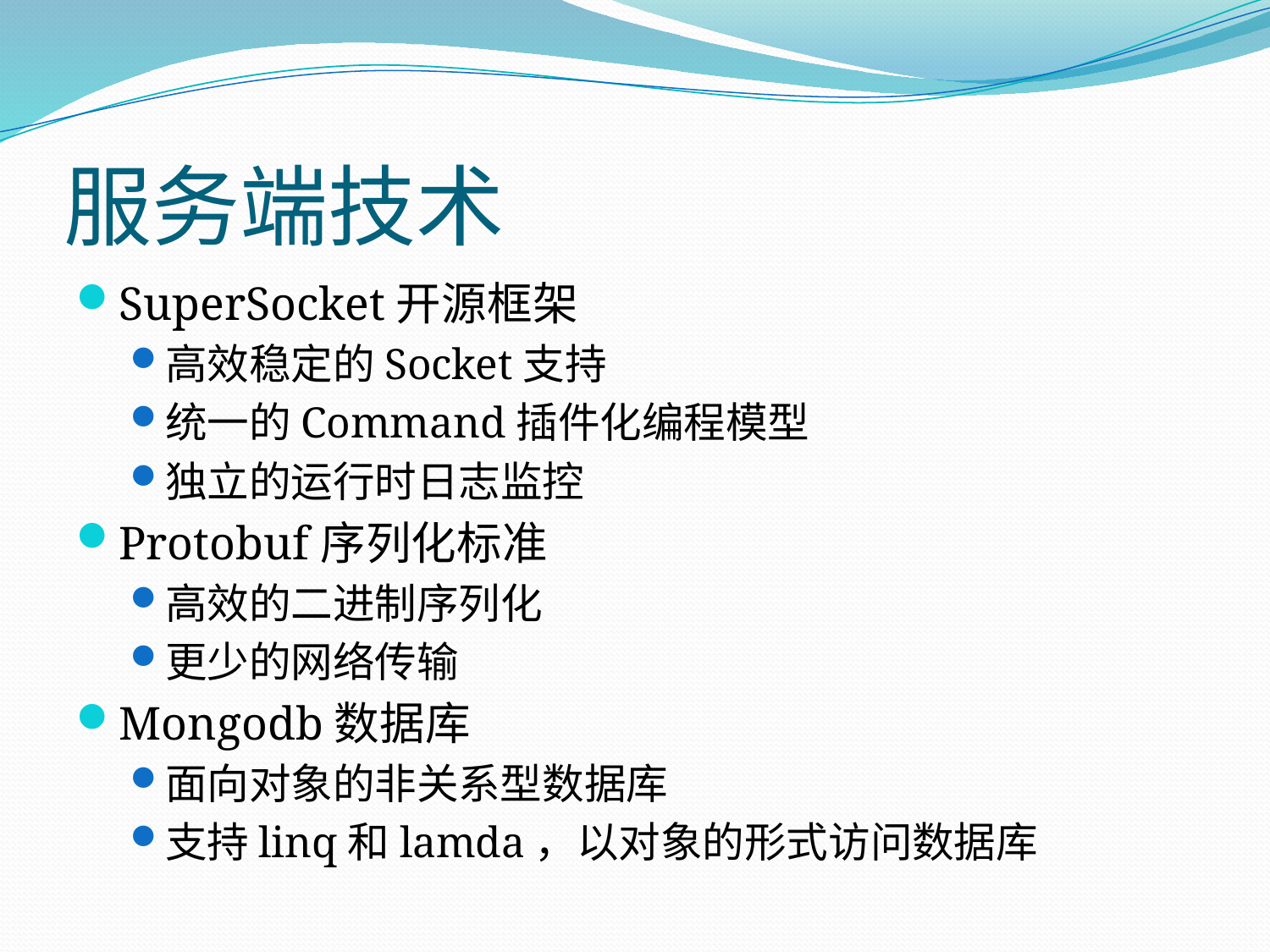

# 服务端技术
SuperSocket开源框架
高效稳定的Socket支持
统一的Command插件化编程模型
独立的运行时日志监控
Protobuf序列化标准
高效的二进制序列化
更少的网络传输
Mongodb数据库
面向对象的非关系型数据库
支持linq和lamda，以对象的形式访问数据库